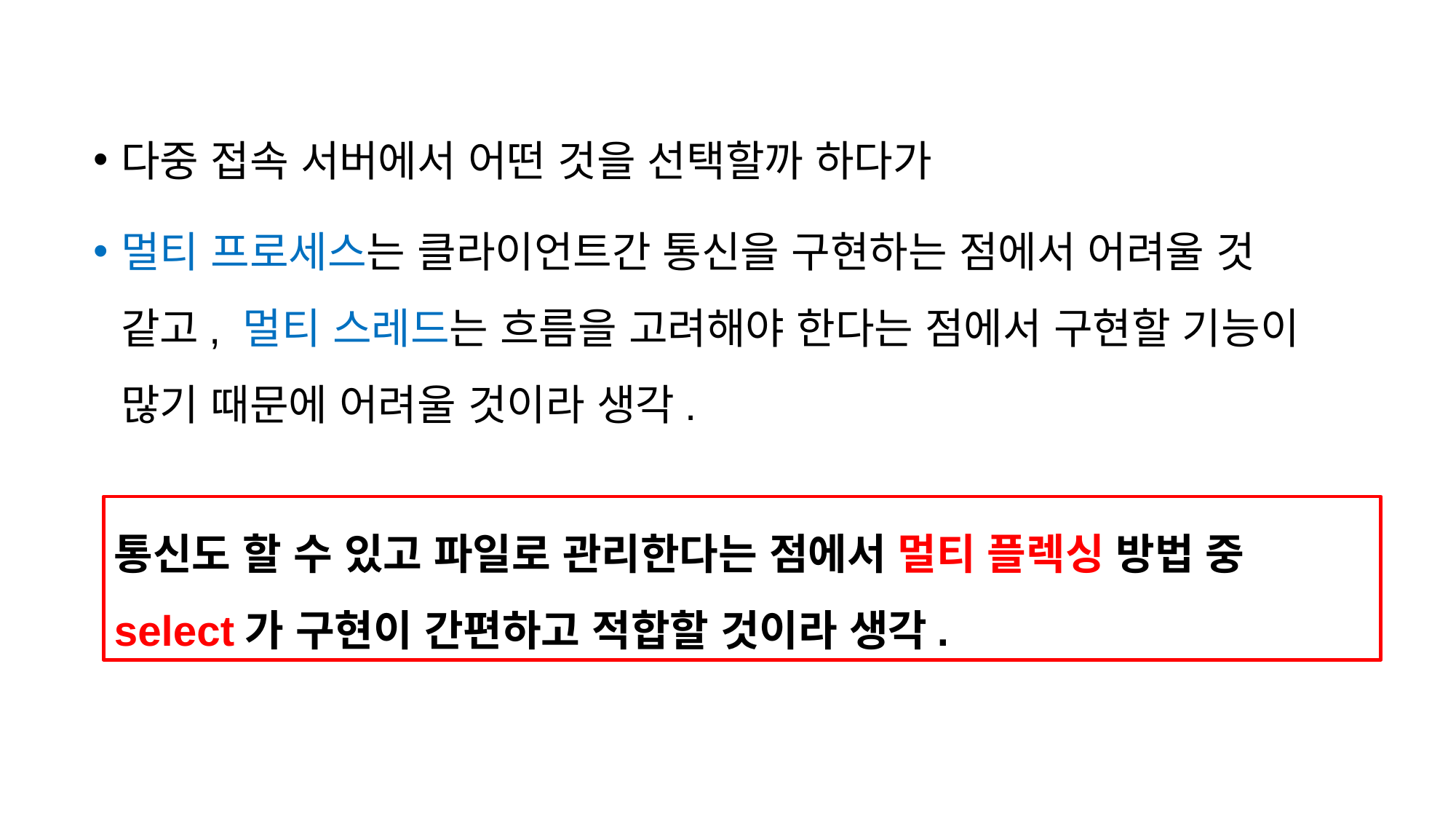

다중 접속 서버에서 어떤 것을 선택할까 하다가
멀티 프로세스는 클라이언트간 통신을 구현하는 점에서 어려울 것 같고, 멀티 스레드는 흐름을 고려해야 한다는 점에서 구현할 기능이 많기 때문에 어려울 것이라 생각.
통신도 할 수 있고 파일로 관리한다는 점에서 멀티 플렉싱 방법 중 select가 구현이 간편하고 적합할 것이라 생각.